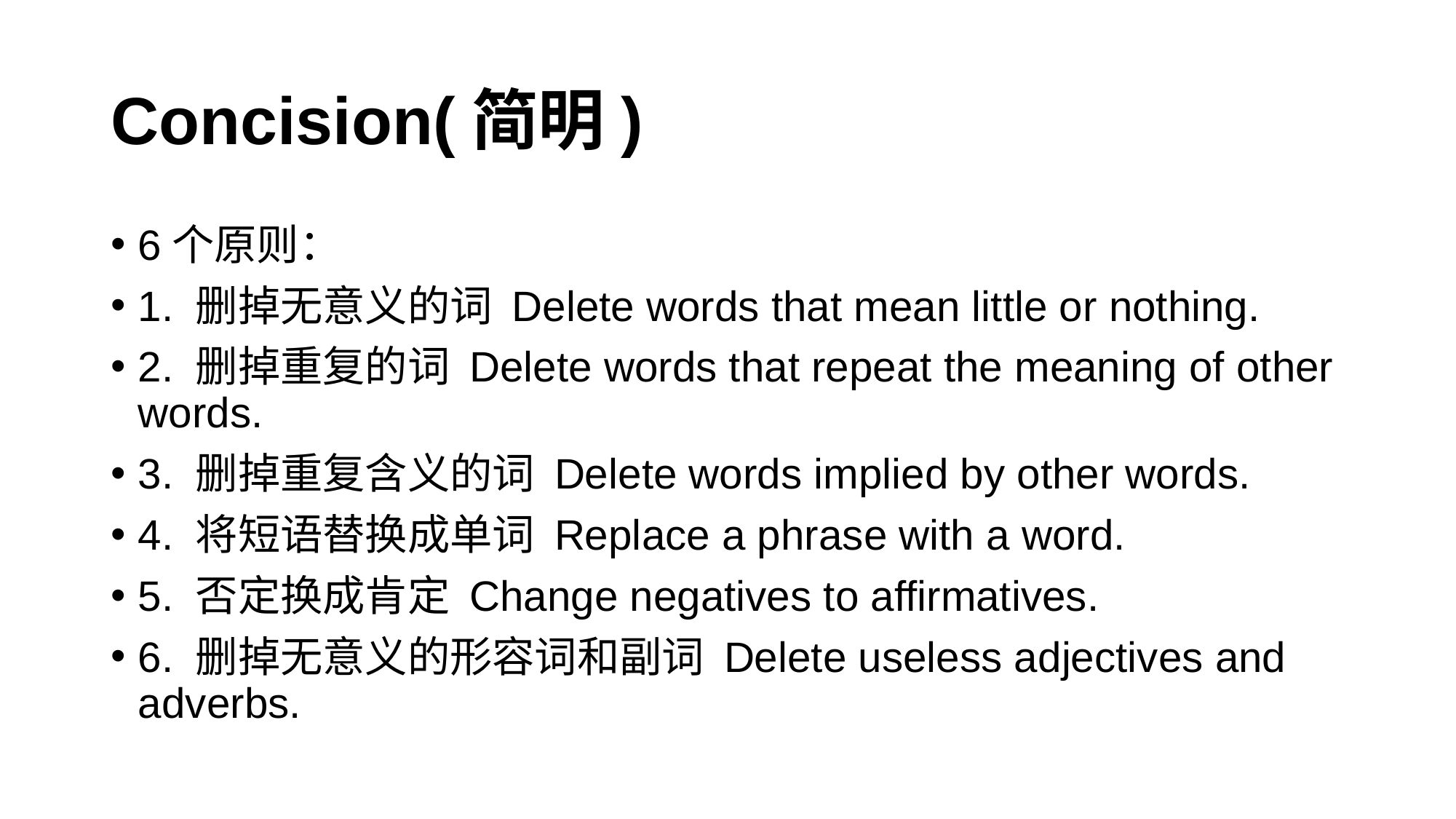

# Concision(简明)
6个原则：
1. 删掉无意义的词 Delete words that mean little or nothing.
2. 删掉重复的词 Delete words that repeat the meaning of other words.
3. 删掉重复含义的词 Delete words implied by other words.
4. 将短语替换成单词 Replace a phrase with a word.
5. 否定换成肯定 Change negatives to affirmatives.
6. 删掉无意义的形容词和副词 Delete useless adjectives and adverbs.